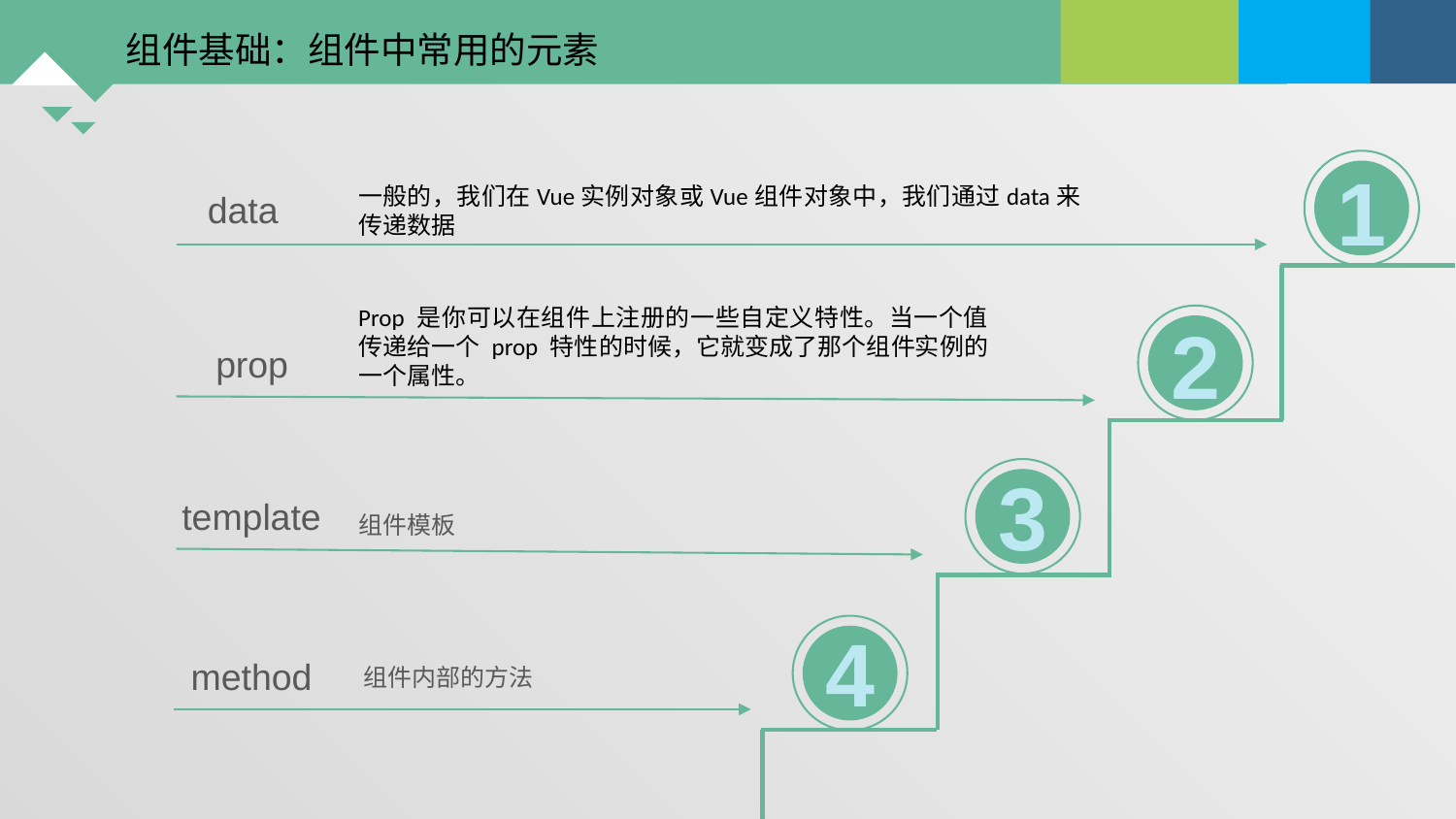

组件基础：组件中常用的元素
1

一般的，我们在Vue实例对象或Vue组件对象中，我们通过data来传递数据
data
Prop 是你可以在组件上注册的一些自定义特性。当一个值传递给一个 prop 特性的时候，它就变成了那个组件实例的一个属性。
prop
2

3

template
组件模板
4

method
组件内部的方法